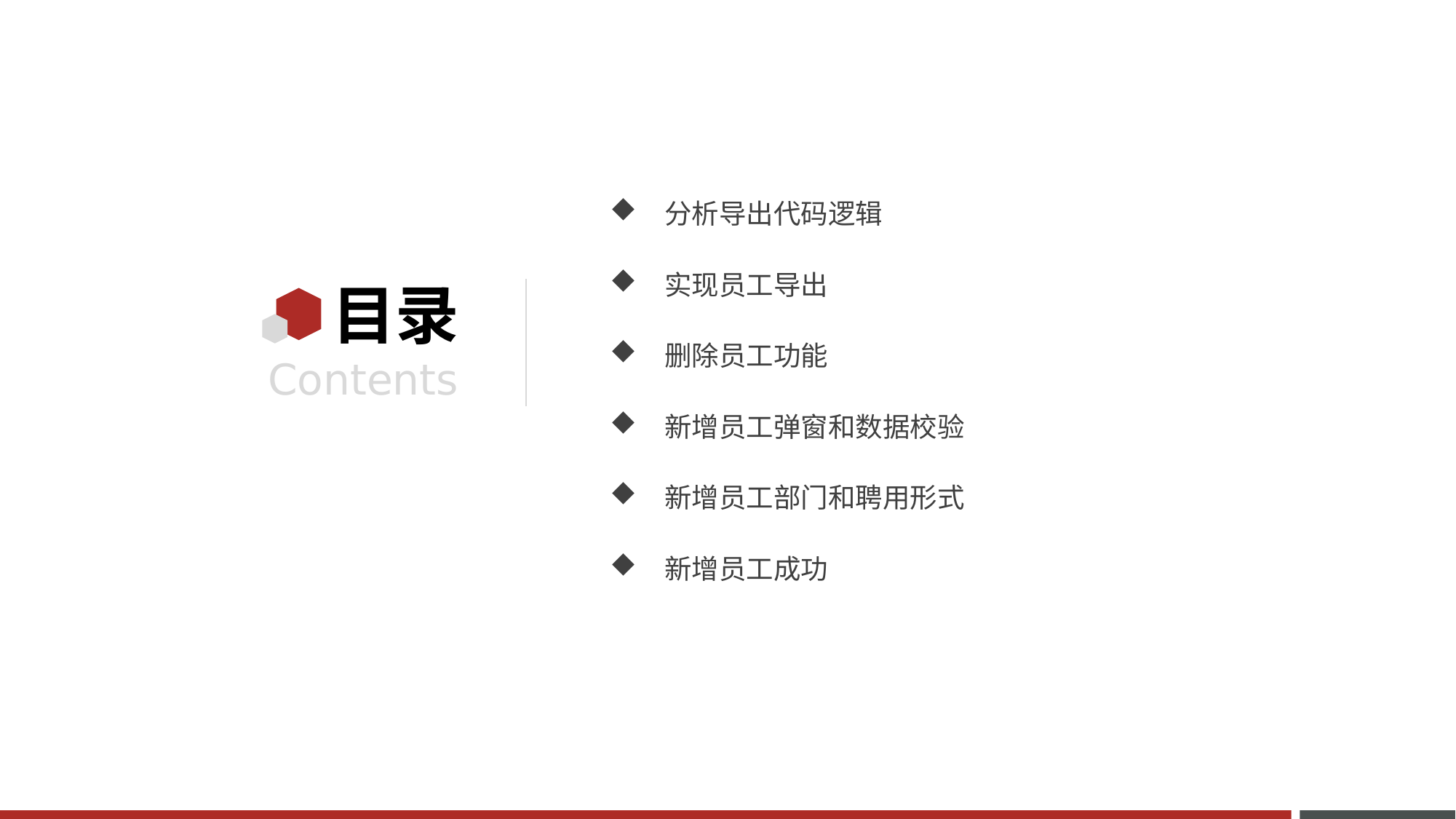

分析导出代码逻辑
实现员工导出
删除员工功能
新增员工弹窗和数据校验
新增员工部门和聘用形式
新增员工成功